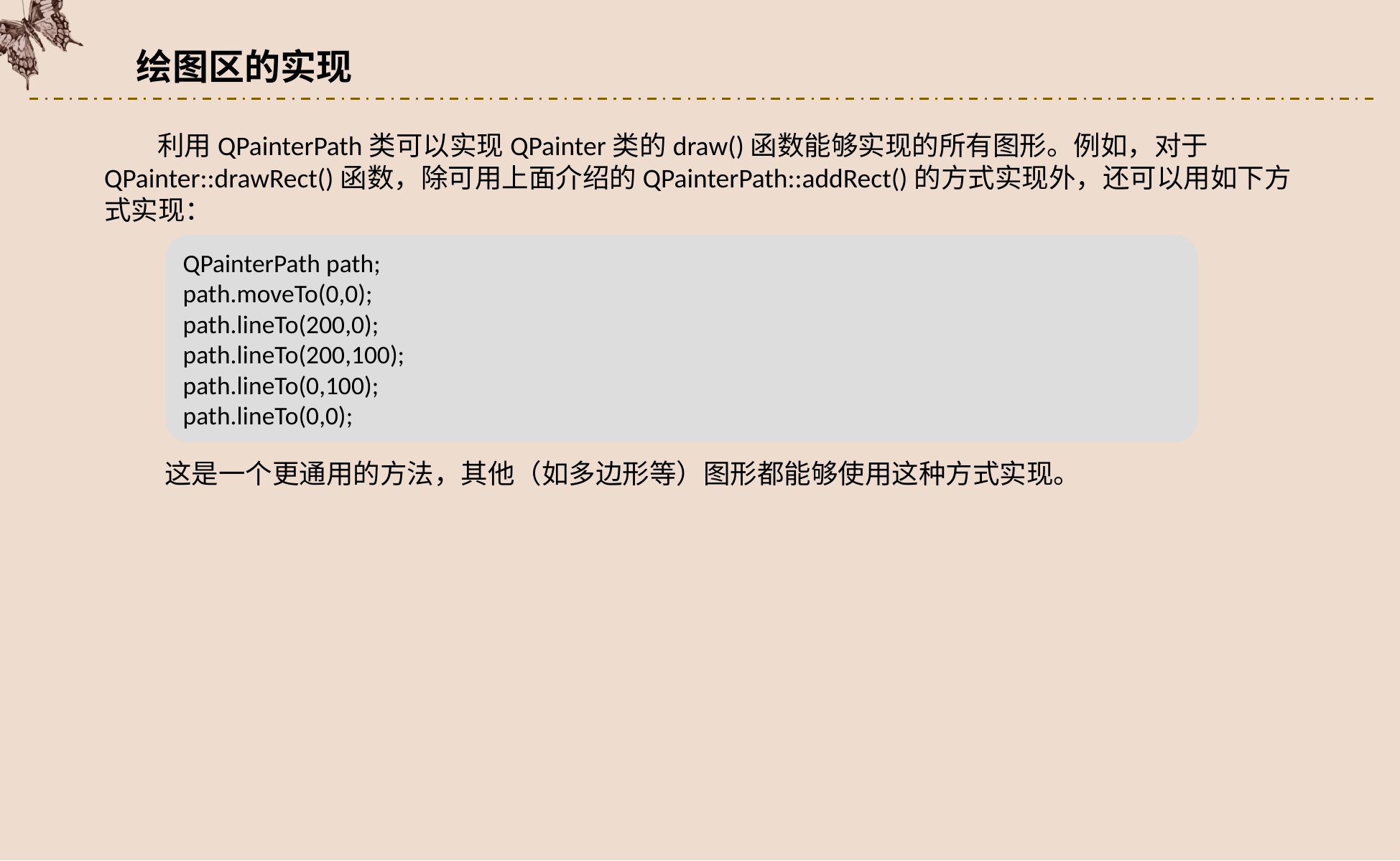

绘图区的实现
利用QPainterPath类可以实现QPainter类的draw()函数能够实现的所有图形。例如，对于QPainter::drawRect()函数，除可用上面介绍的QPainterPath::addRect()的方式实现外，还可以用如下方式实现：
QPainterPath path;
path.moveTo(0,0);
path.lineTo(200,0);
path.lineTo(200,100);
path.lineTo(0,100);
path.lineTo(0,0);
这是一个更通用的方法，其他（如多边形等）图形都能够使用这种方式实现。